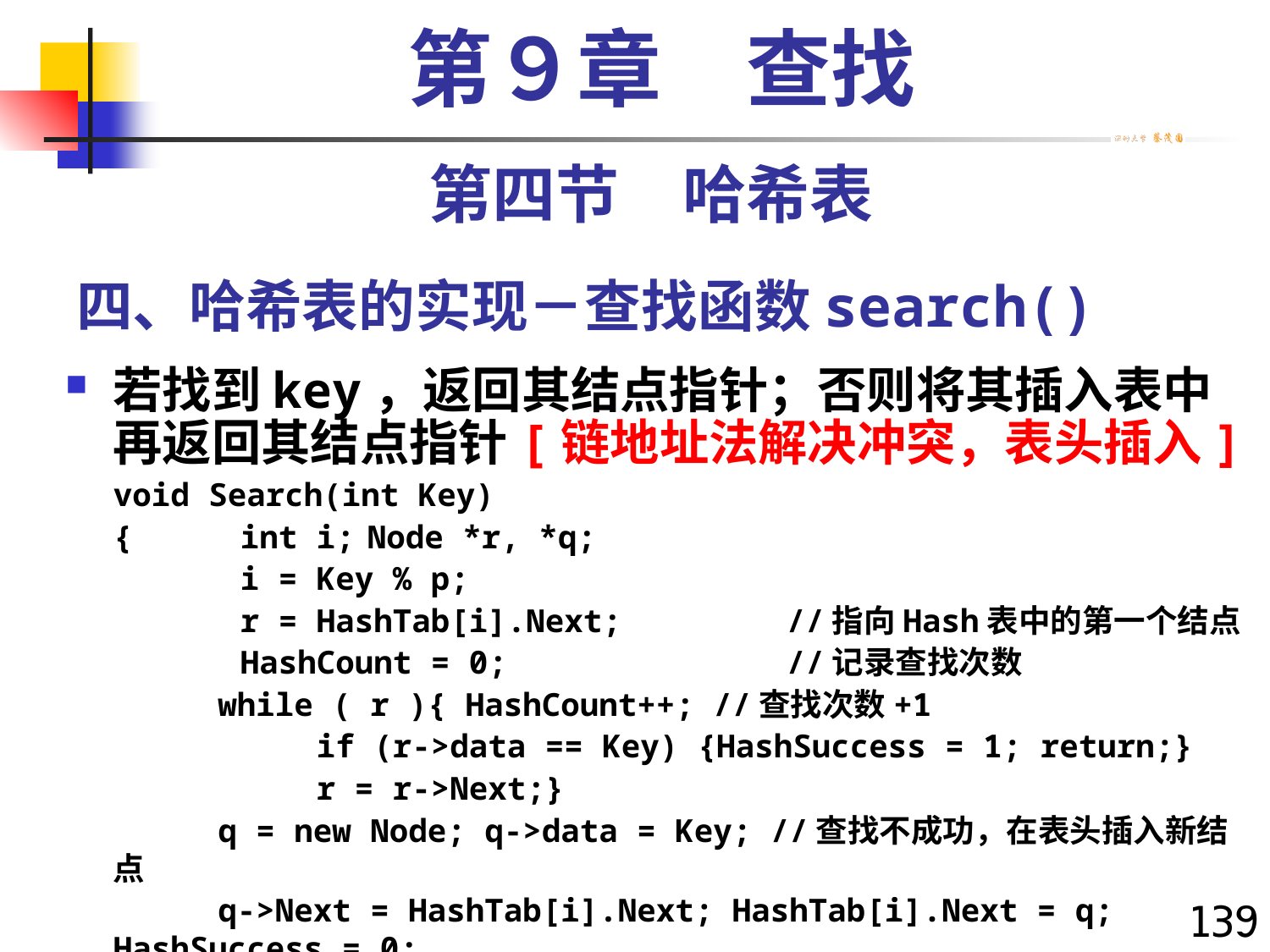

第９章　查找
第四节　哈希表
# 四、哈希表的实现－查找函数search()
若找到key，返回其结点指针；否则将其插入表中再返回其结点指针[链地址法解决冲突，表头插入]
	void Search(int Key)
	{	int i;	Node *r, *q;
		i = Key % p;
		r = HashTab[i].Next;	  //指向Hash表中的第一个结点
		HashCount = 0;		  //记录查找次数
        while ( r ){ HashCount++; //查找次数+1
		    if (r->data == Key) {HashSuccess = 1; return;}
		    r = r->Next;}
        q = new Node; q->data = Key; //查找不成功，在表头插入新结点
        q->Next = HashTab[i].Next; HashTab[i].Next = q; HashSuccess = 0;
  }
139